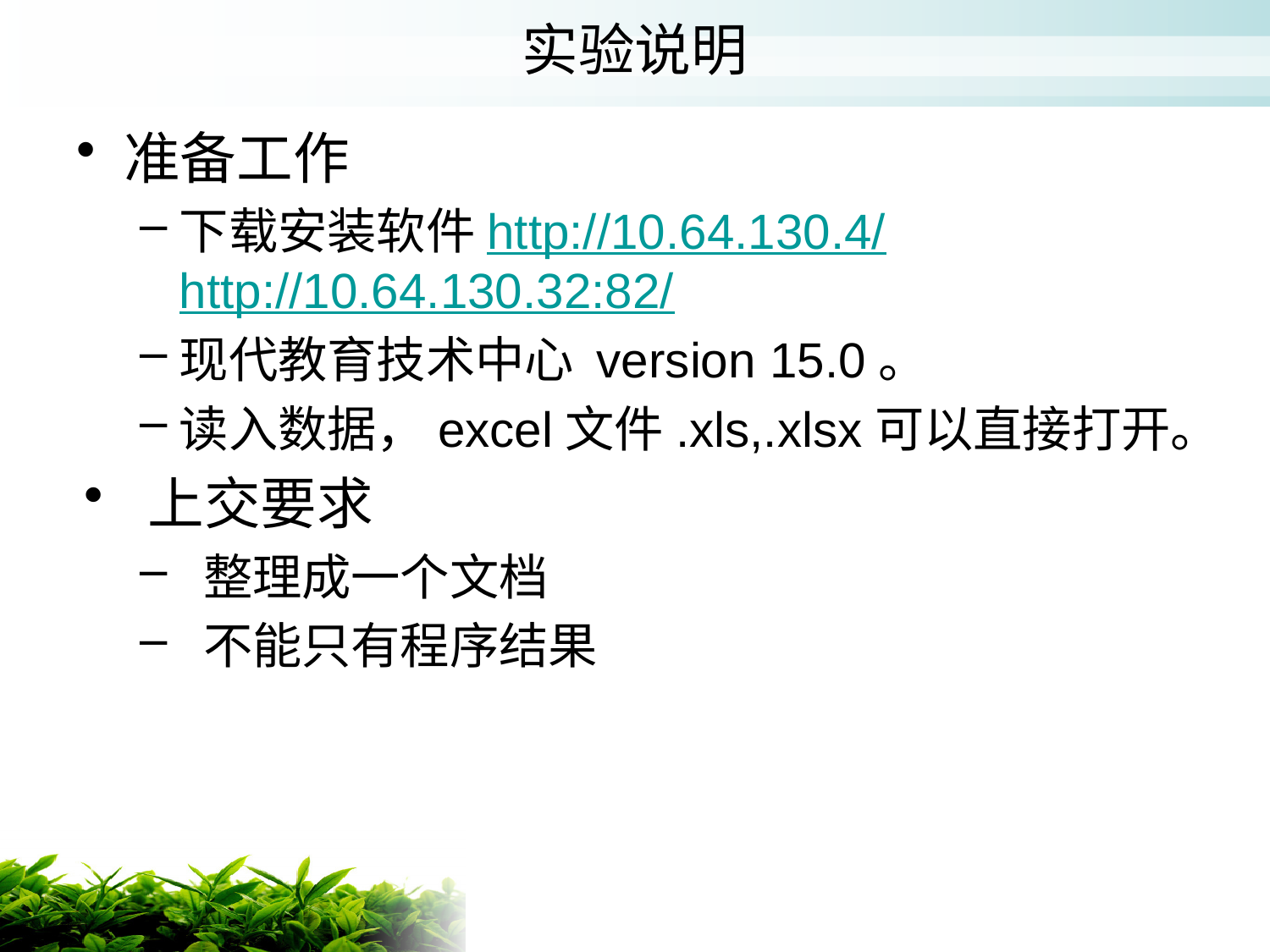

# 实验说明
准备工作
下载安装软件http://10.64.130.4/           http://10.64.130.32:82/
现代教育技术中心 version 15.0。
读入数据，excel文件.xls,.xlsx可以直接打开。
上交要求
整理成一个文档
不能只有程序结果